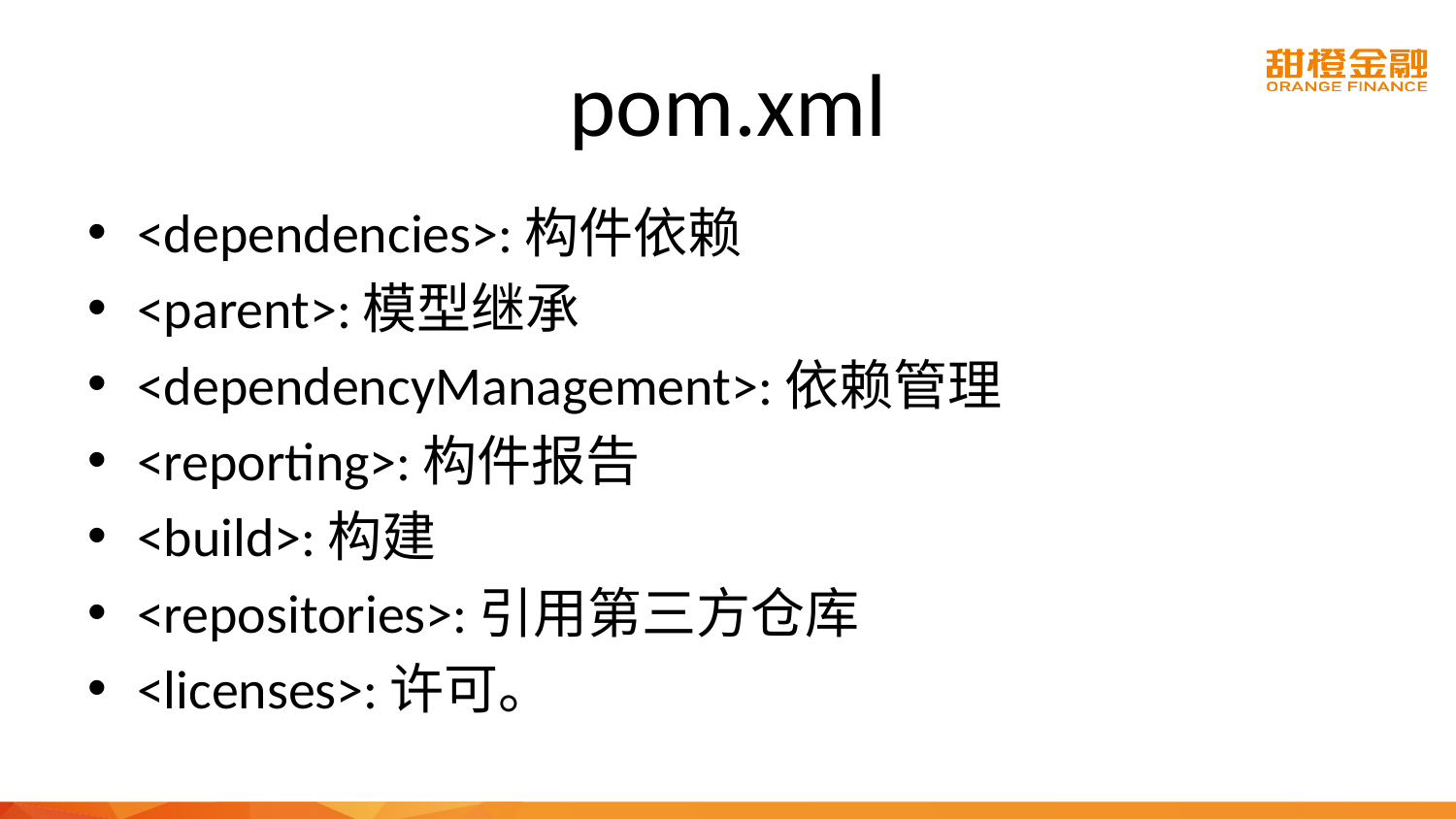

# pom.xml
<dependencies>:构件依赖
<parent>:模型继承
<dependencyManagement>:依赖管理
<reporting>:构件报告
<build>:构建
<repositories>:引用第三方仓库
<licenses>:许可。